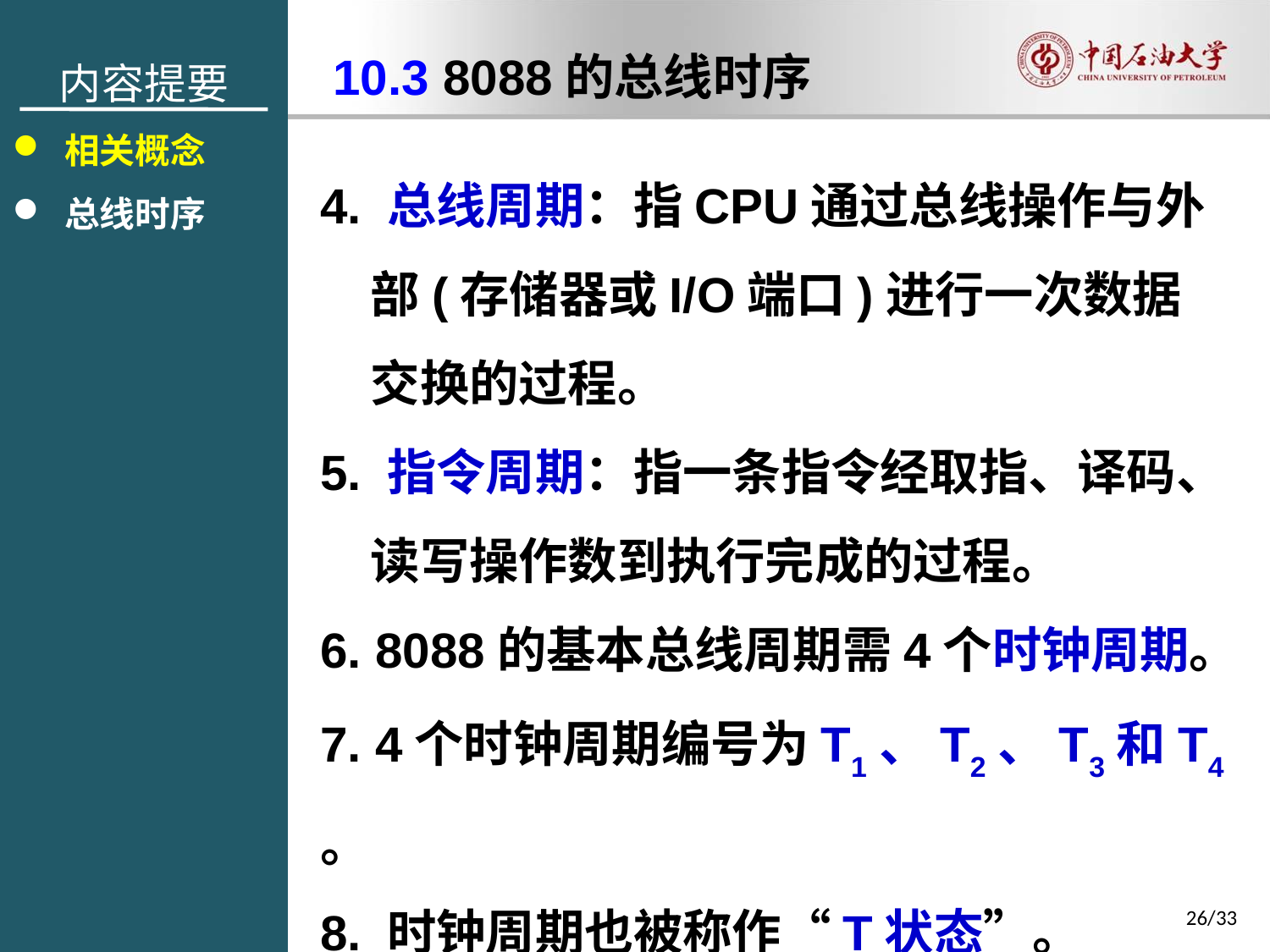

内容提要
 相关概念
 总线时序
10.3 8088的总线时序
4. 总线周期：指CPU通过总线操作与外部(存储器或I/O端口)进行一次数据交换的过程。
5. 指令周期：指一条指令经取指、译码、读写操作数到执行完成的过程。
6. 8088的基本总线周期需4个时钟周期。
7. 4个时钟周期编号为T1、T2、T3和T4 。
8. 时钟周期也被称作“T状态”。
26/33